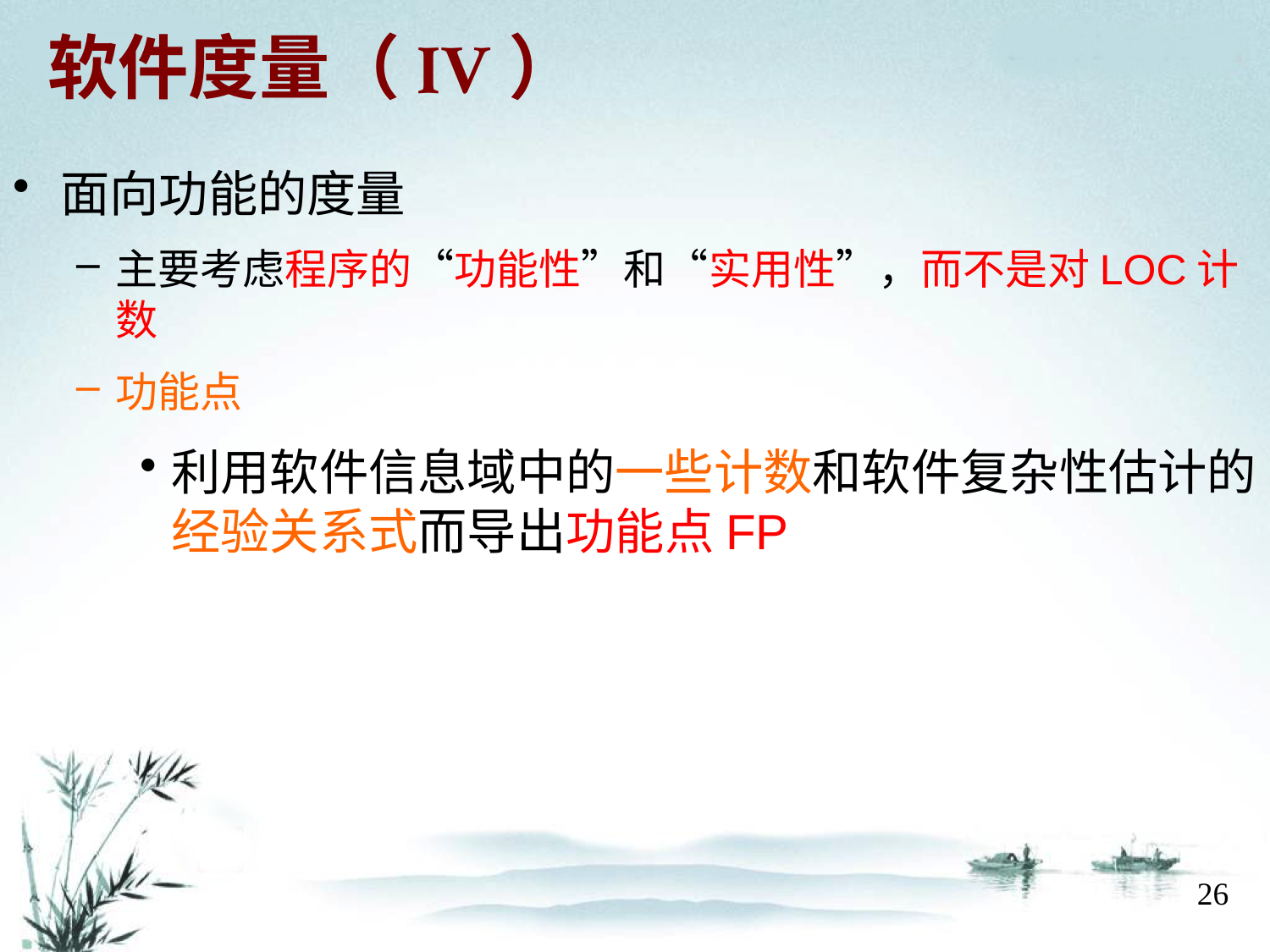

# 软件度量（IV）
面向功能的度量
主要考虑程序的“功能性”和“实用性”，而不是对LOC计数
功能点
利用软件信息域中的一些计数和软件复杂性估计的经验关系式而导出功能点FP
26